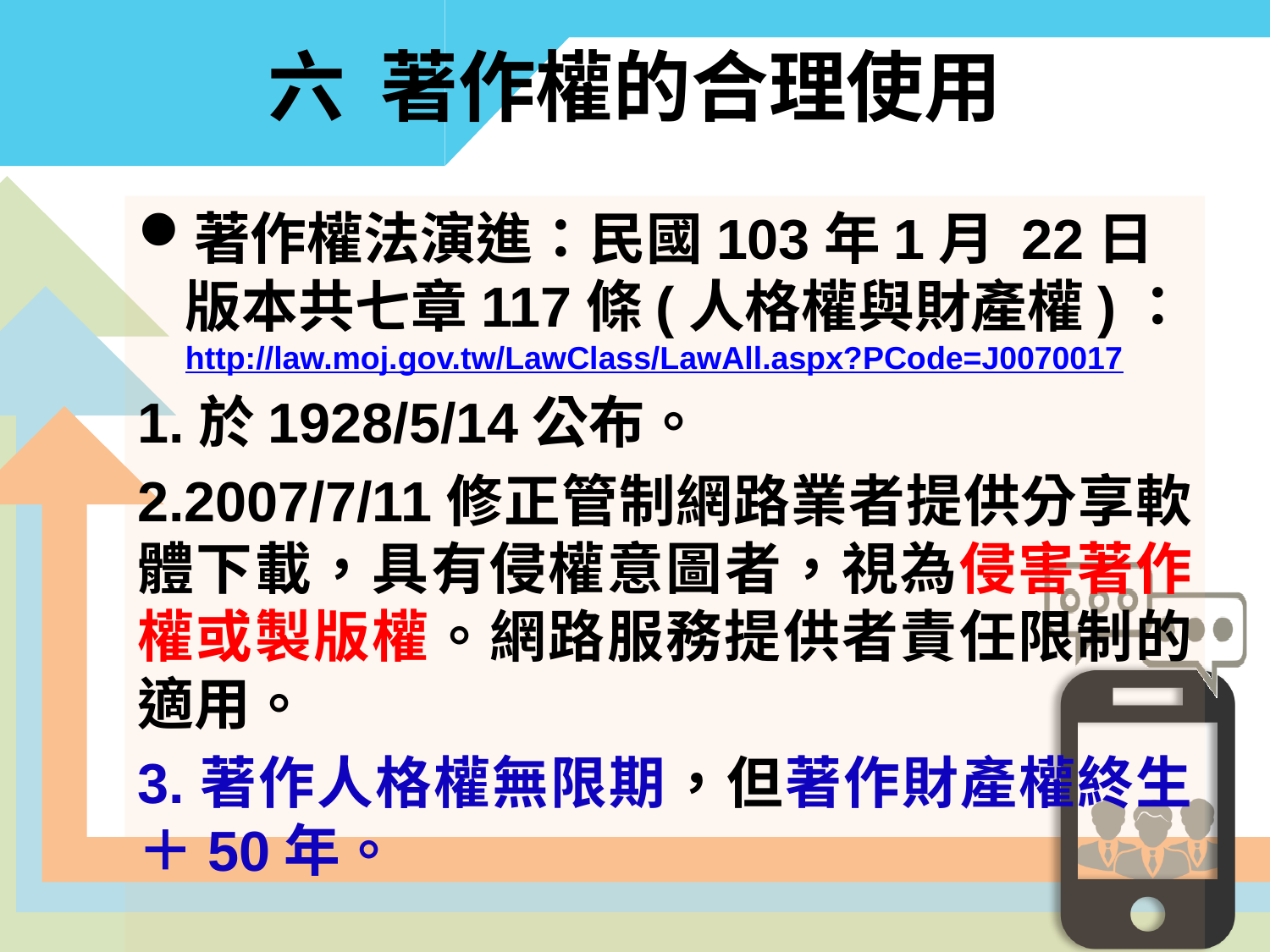

# 六  著作權的合理使用
著作權法演進：民國103年1月 22日版本共七章117條(人格權與財產權)：http://law.moj.gov.tw/LawClass/LawAll.aspx?PCode=J0070017
1.於1928/5/14公布。
2.2007/7/11修正管制網路業者提供分享軟體下載，具有侵權意圖者，視為侵害著作權或製版權。網路服務提供者責任限制的適用。
3.著作人格權無限期，但著作財產權終生＋50年。